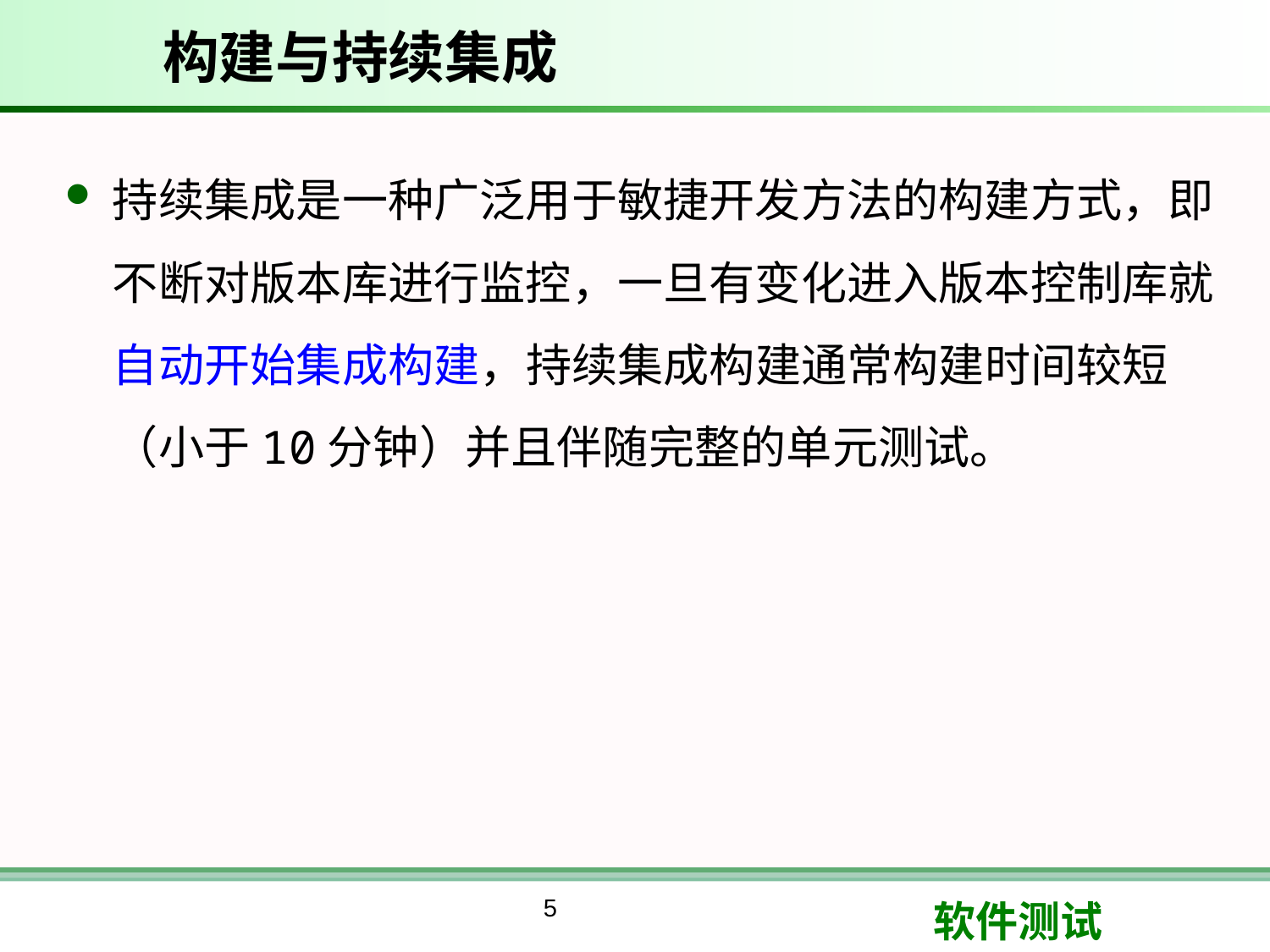

# 构建与持续集成
持续集成是一种广泛用于敏捷开发方法的构建方式，即不断对版本库进行监控，一旦有变化进入版本控制库就自动开始集成构建，持续集成构建通常构建时间较短（小于10分钟）并且伴随完整的单元测试。

5